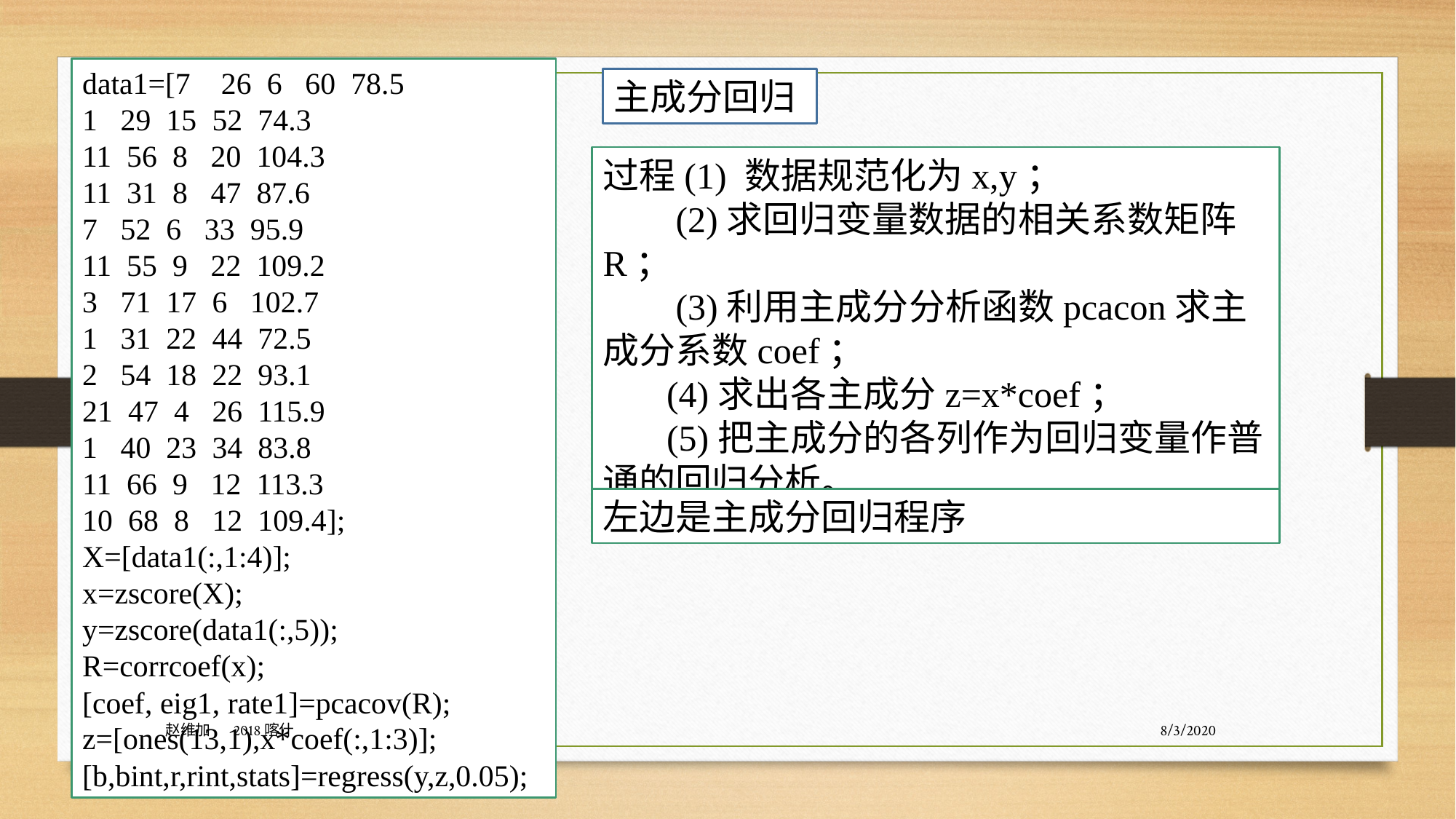

data1=[7    26  6   60  78.5
1   29  15  52  74.3
11  56  8   20  104.3
11  31  8   47  87.6
7   52  6   33  95.9
11  55  9   22  109.2
3   71  17  6   102.7
1   31  22  44  72.5
2   54  18  22  93.1
21  47  4   26  115.9
1   40  23  34  83.8
11  66  9   12  113.3
10  68  8   12  109.4];
X=[data1(:,1:4)];
x=zscore(X);
y=zscore(data1(:,5));
R=corrcoef(x);
[coef, eig1, rate1]=pcacov(R);
z=[ones(13,1),x*coef(:,1:3)];
[b,bint,r,rint,stats]=regress(y,z,0.05);
主成分回归
过程(1) 数据规范化为x,y；
        (2)求回归变量数据的相关系数矩阵R；
        (3)利用主成分分析函数pcacon求主成分系数coef；
       (4)求出各主成分z=x*coef；
       (5)把主成分的各列作为回归变量作普通的回归分析。
左边是主成分回归程序
赵维加    2018喀什
8/3/2020